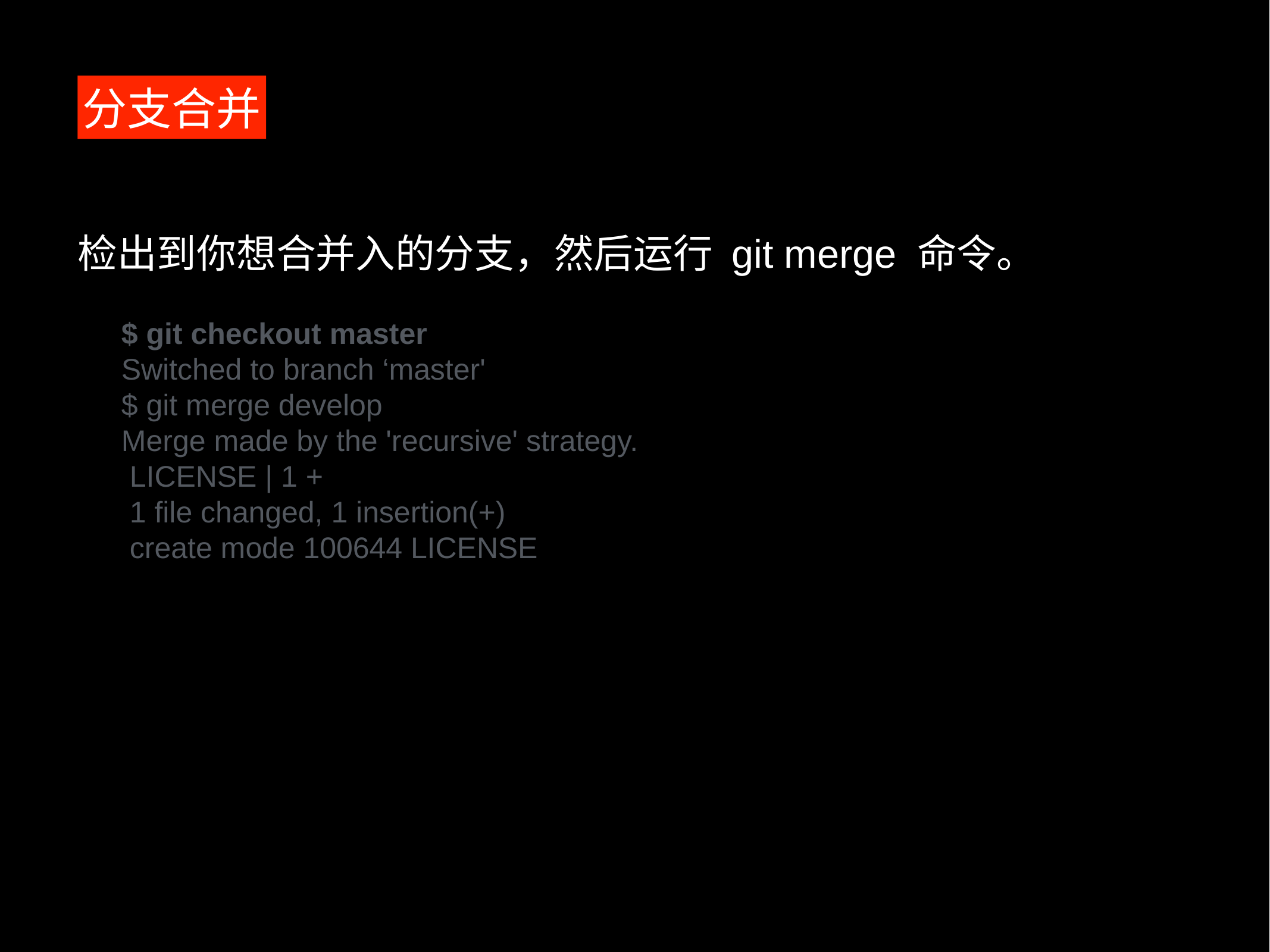

分支合并
检出到你想合并入的分支，然后运行 git merge 命令。
$ git checkout master
Switched to branch ‘master'
$ git merge develop
Merge made by the 'recursive' strategy.
 LICENSE | 1 +
 1 file changed, 1 insertion(+)
 create mode 100644 LICENSE